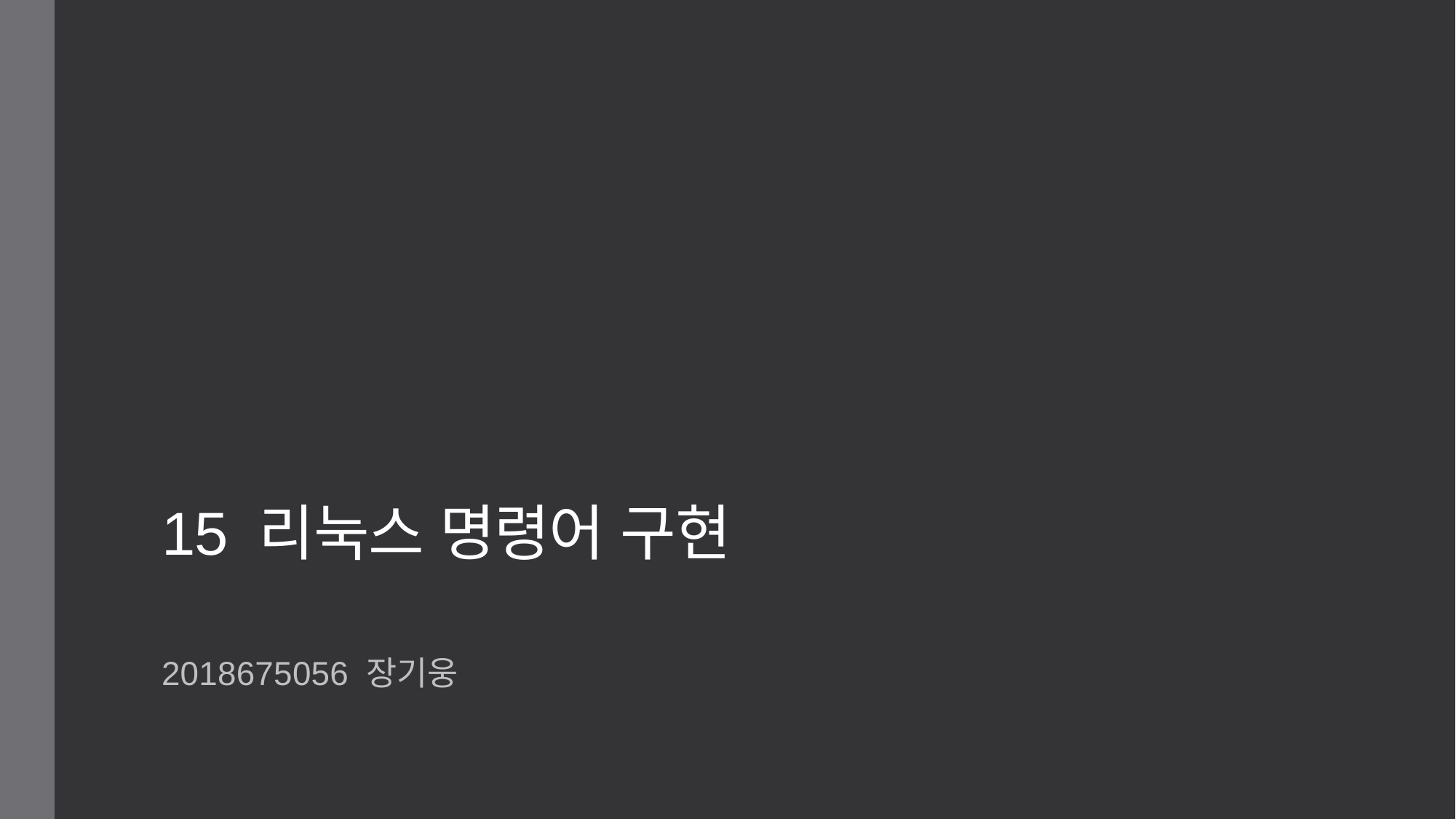

# 15 리눅스 명령어 구현
2018675056 장기웅